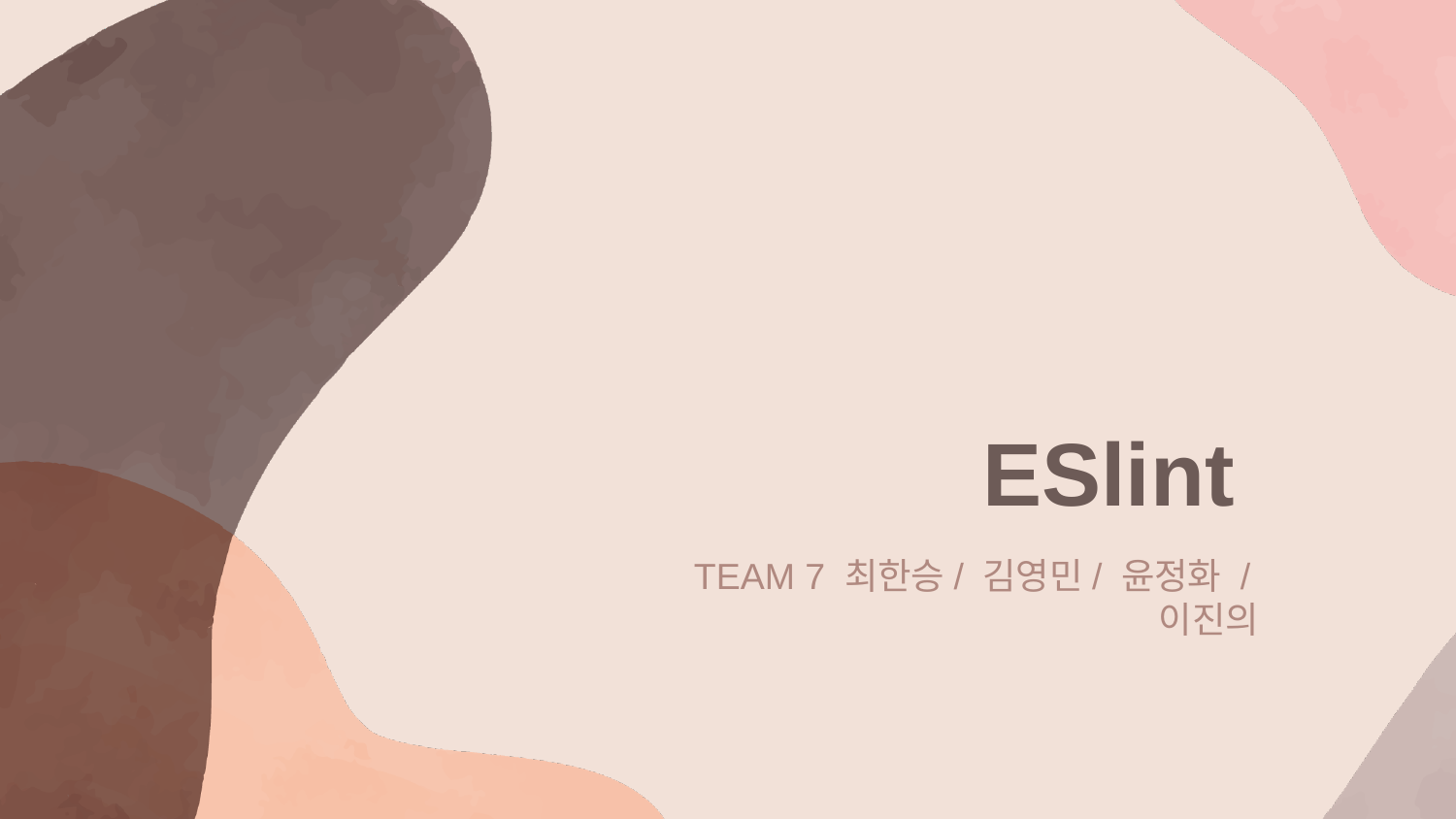

# ESlint
TEAM 7 최한승/ 김영민/ 윤정화 /이진의